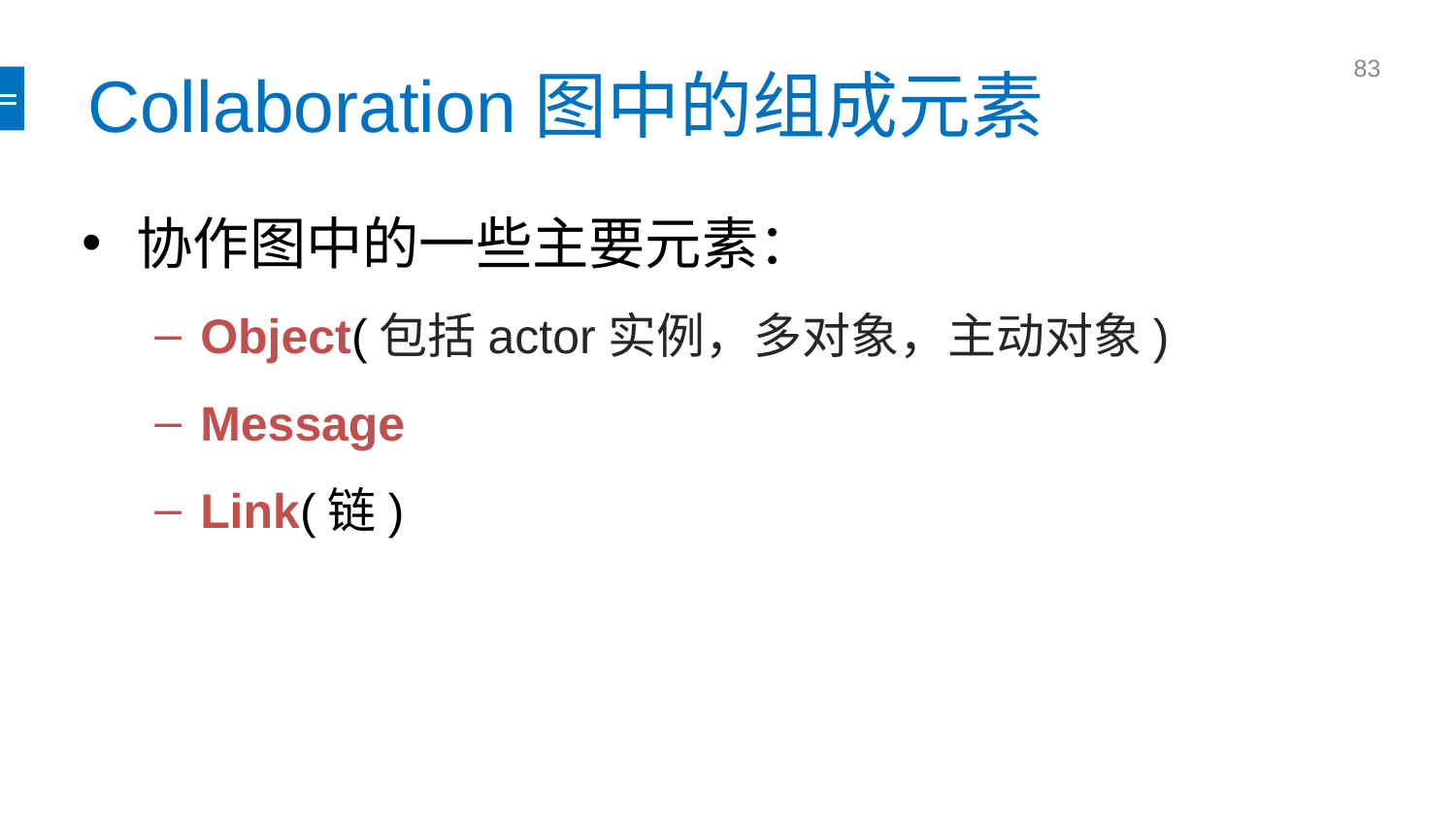

# Collaboration图中的组成元素
协作图中的一些主要元素：
Object(包括actor实例，多对象，主动对象)
Message
Link(链)

83